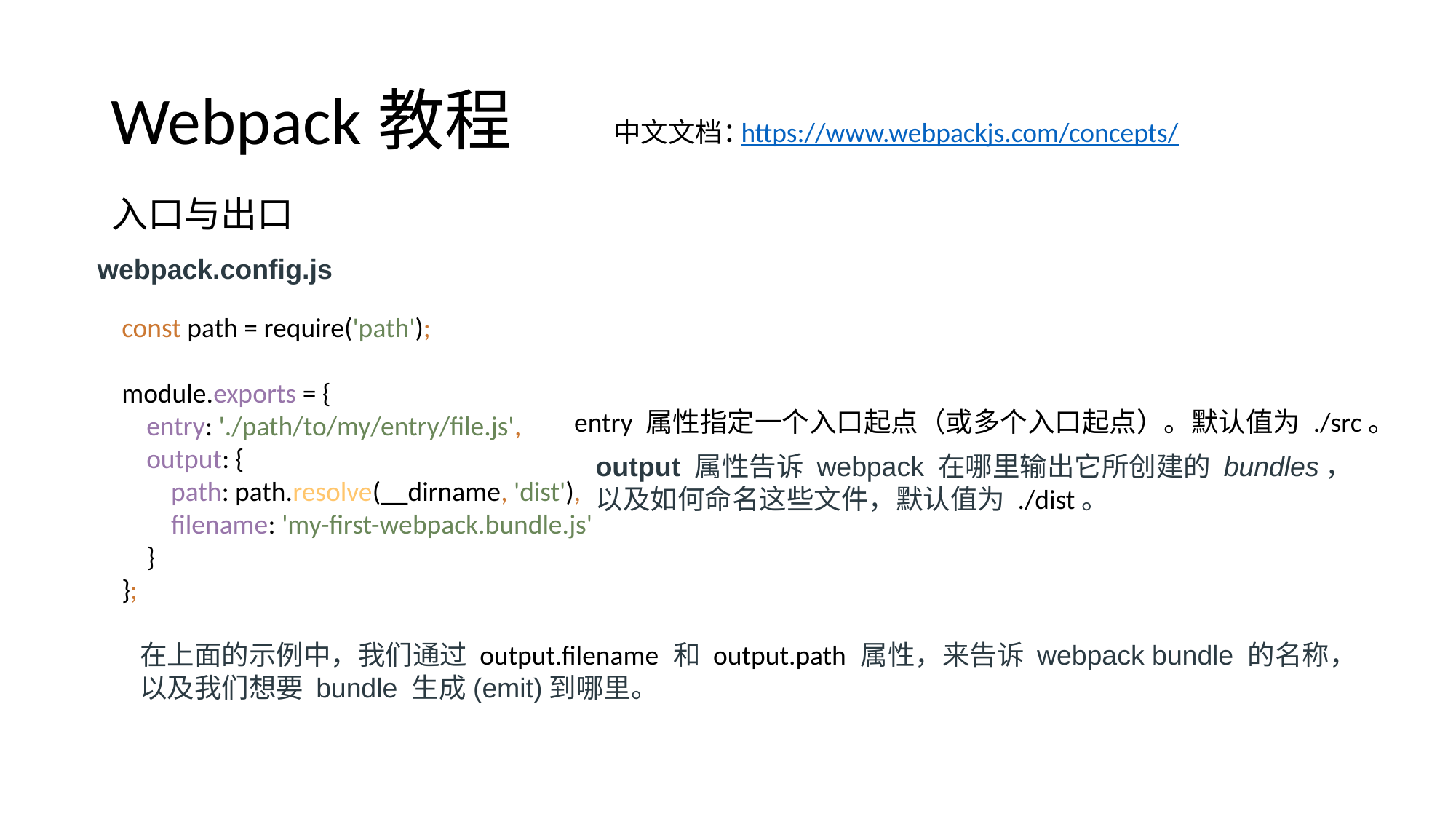

# Webpack教程
中文文档：
https://www.webpackjs.com/concepts/
入口与出口
webpack.config.js
const path = require('path');
module.exports = {
    entry: './path/to/my/entry/file.js',
    output: {
        path: path.resolve(__dirname, 'dist'),
        filename: 'my-first-webpack.bundle.js'
    }
};
 entry 属性指定一个入口起点（或多个入口起点）。默认值为 ./src。
output 属性告诉 webpack 在哪里输出它所创建的 bundles，以及如何命名这些文件，默认值为 ./dist。
在上面的示例中，我们通过 output.filename 和 output.path 属性，来告诉 webpack bundle 的名称，以及我们想要 bundle 生成(emit)到哪里。